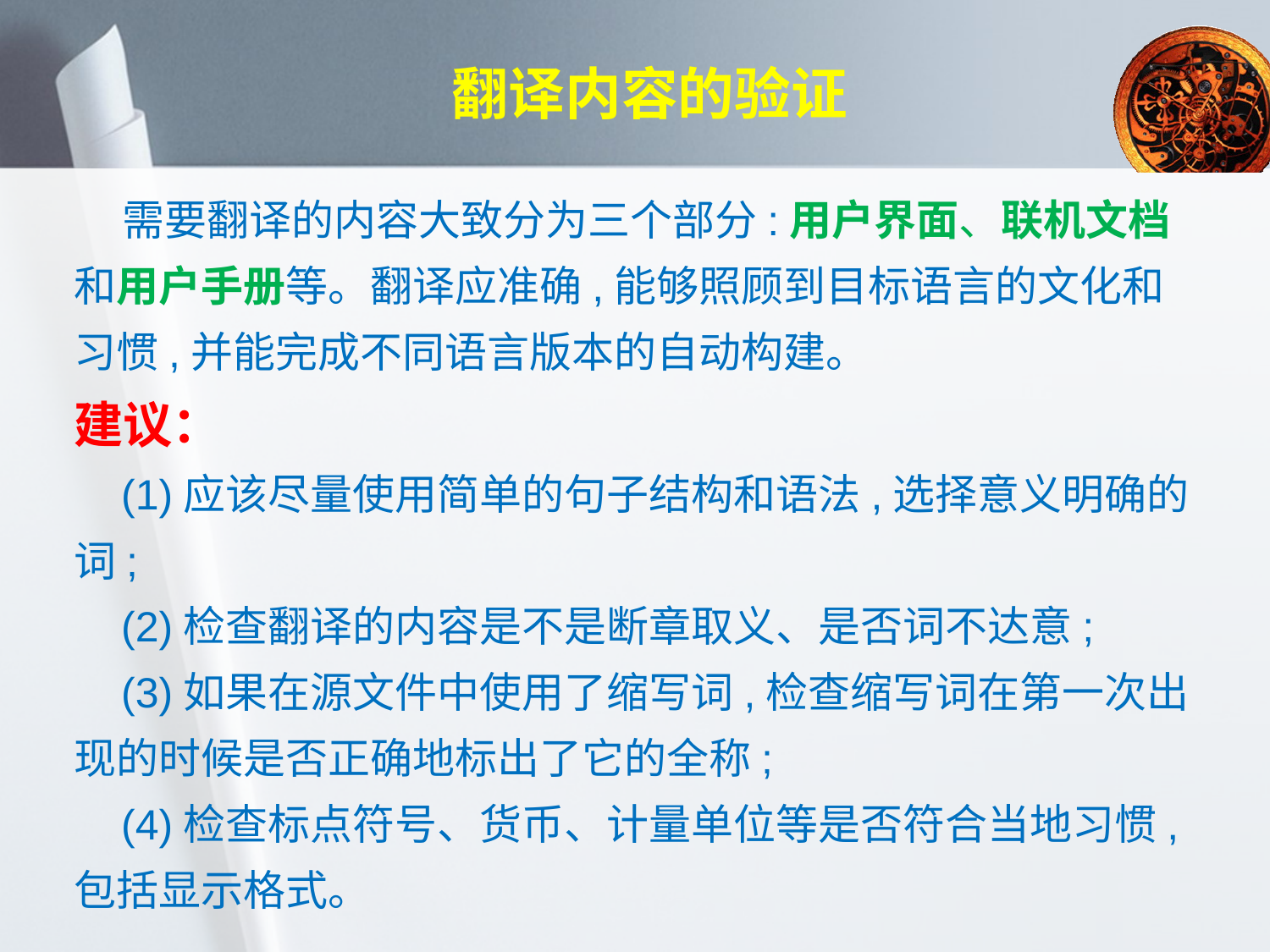

# 翻译内容的验证
    需要翻译的内容大致分为三个部分:用户界面、联机文档和用户手册等。翻译应准确,能够照顾到目标语言的文化和习惯,并能完成不同语言版本的自动构建。
建议：
    (1)应该尽量使用简单的句子结构和语法,选择意义明确的词;
    (2)检查翻译的内容是不是断章取义、是否词不达意;
    (3)如果在源文件中使用了缩写词,检查缩写词在第一次出现的时候是否正确地标出了它的全称;
    (4)检查标点符号、货币、计量单位等是否符合当地习惯,包括显示格式。